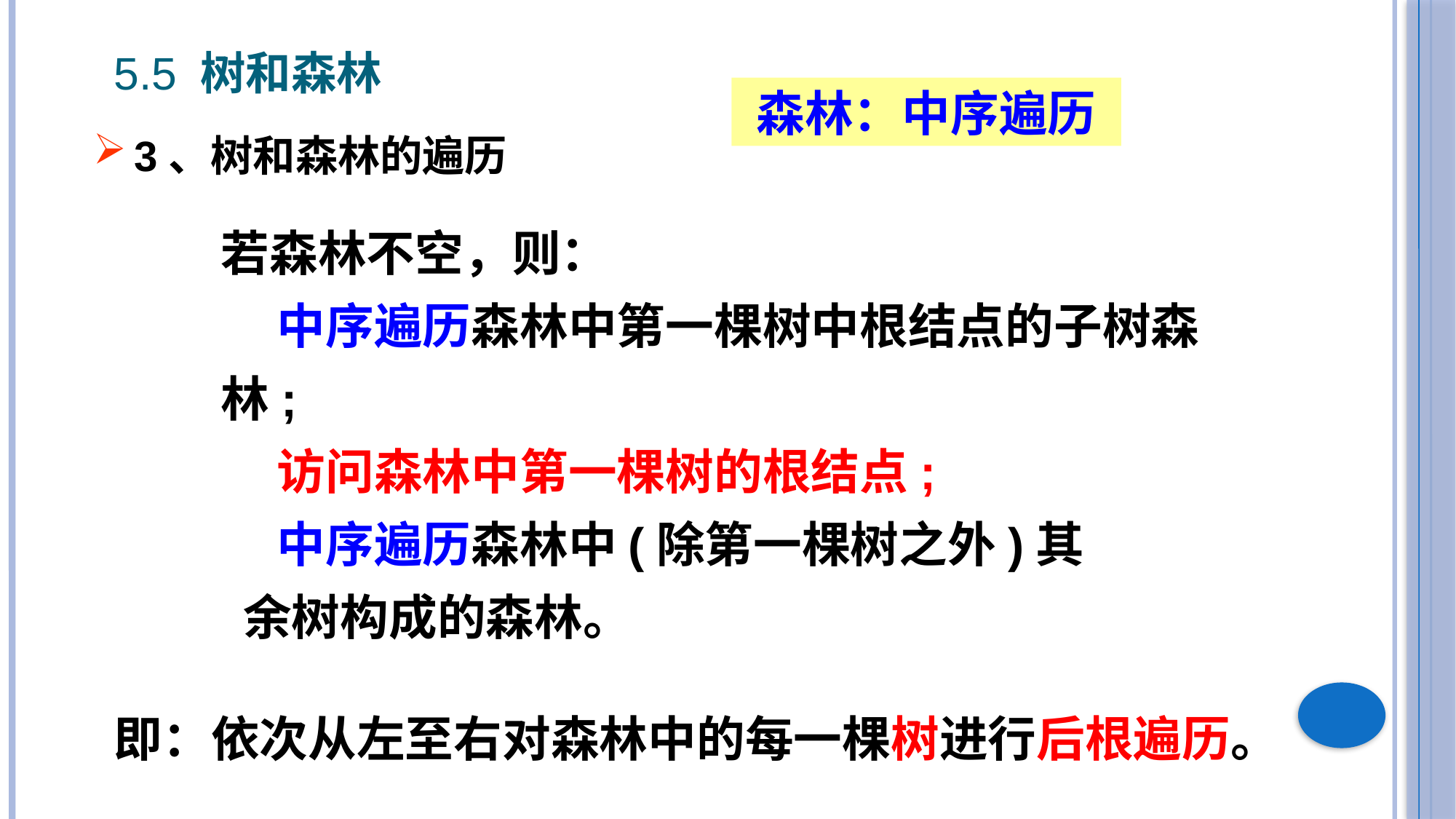

5.5 树和森林
森林：中序遍历
3、树和森林的遍历
若森林不空，则：
    中序遍历森林中第一棵树中根结点的子树森林;
    访问森林中第一棵树的根结点;
    中序遍历森林中(除第一棵树之外)其                余树构成的森林。
即：依次从左至右对森林中的每一棵树进行后根遍历。